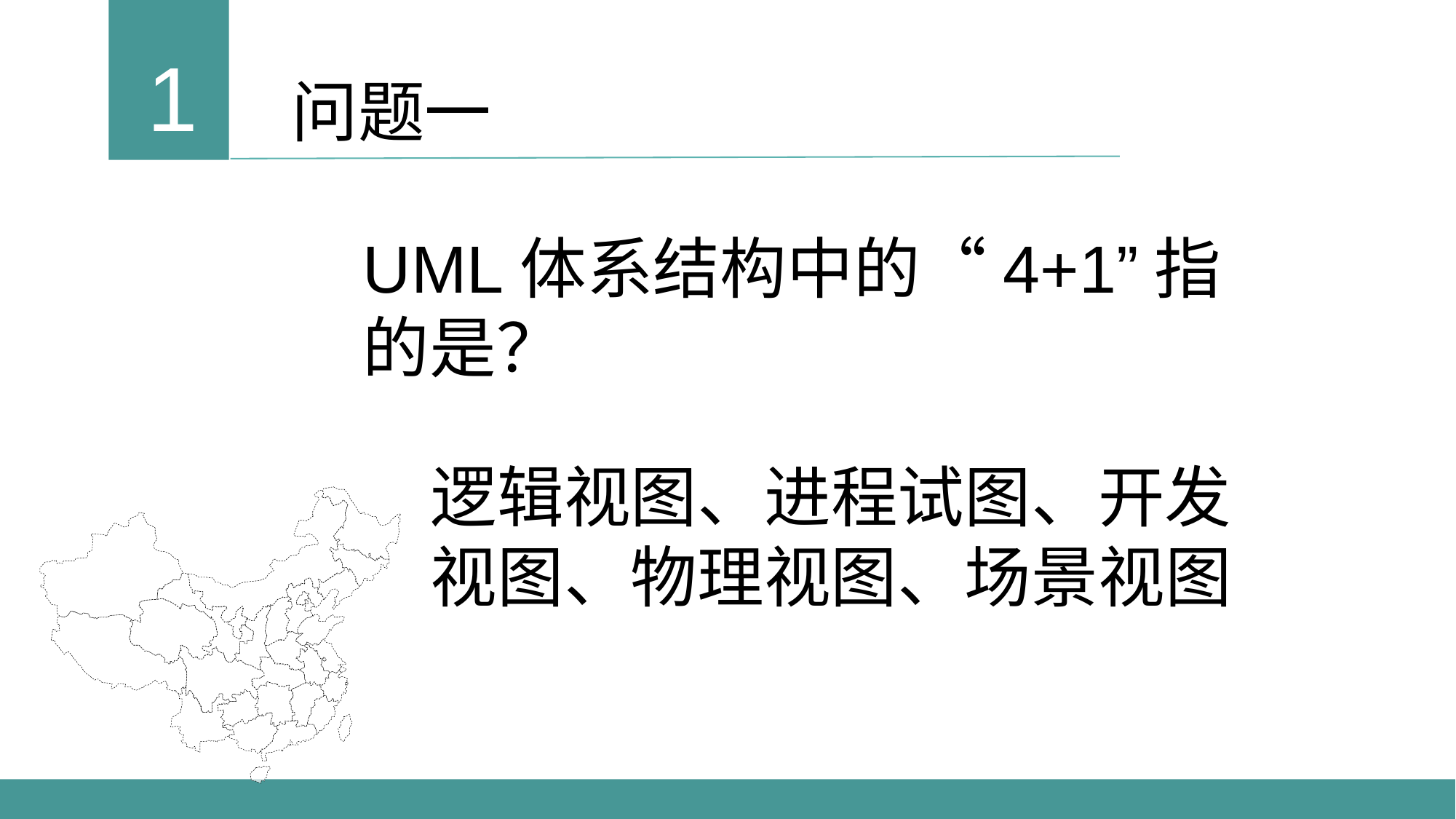

1
问题一

UML体系结构中的“4+1”指的是？
逻辑视图、进程试图、开发视图、物理视图、场景视图